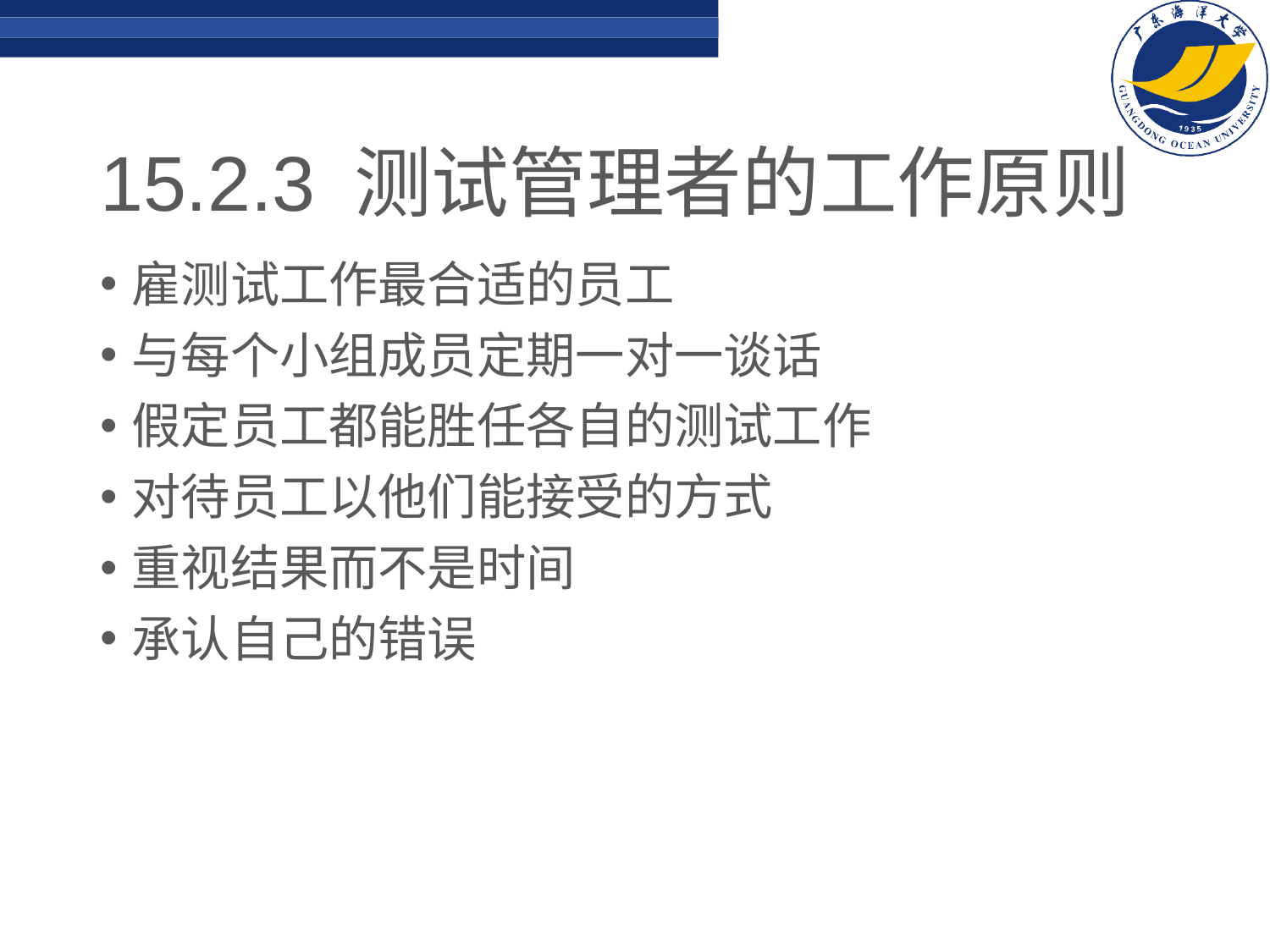

# 15.2.3	测试管理者的工作原则
雇测试工作最合适的员工
与每个小组成员定期一对一谈话
假定员工都能胜任各自的测试工作
对待员工以他们能接受的方式
重视结果而不是时间
承认自己的错误
20